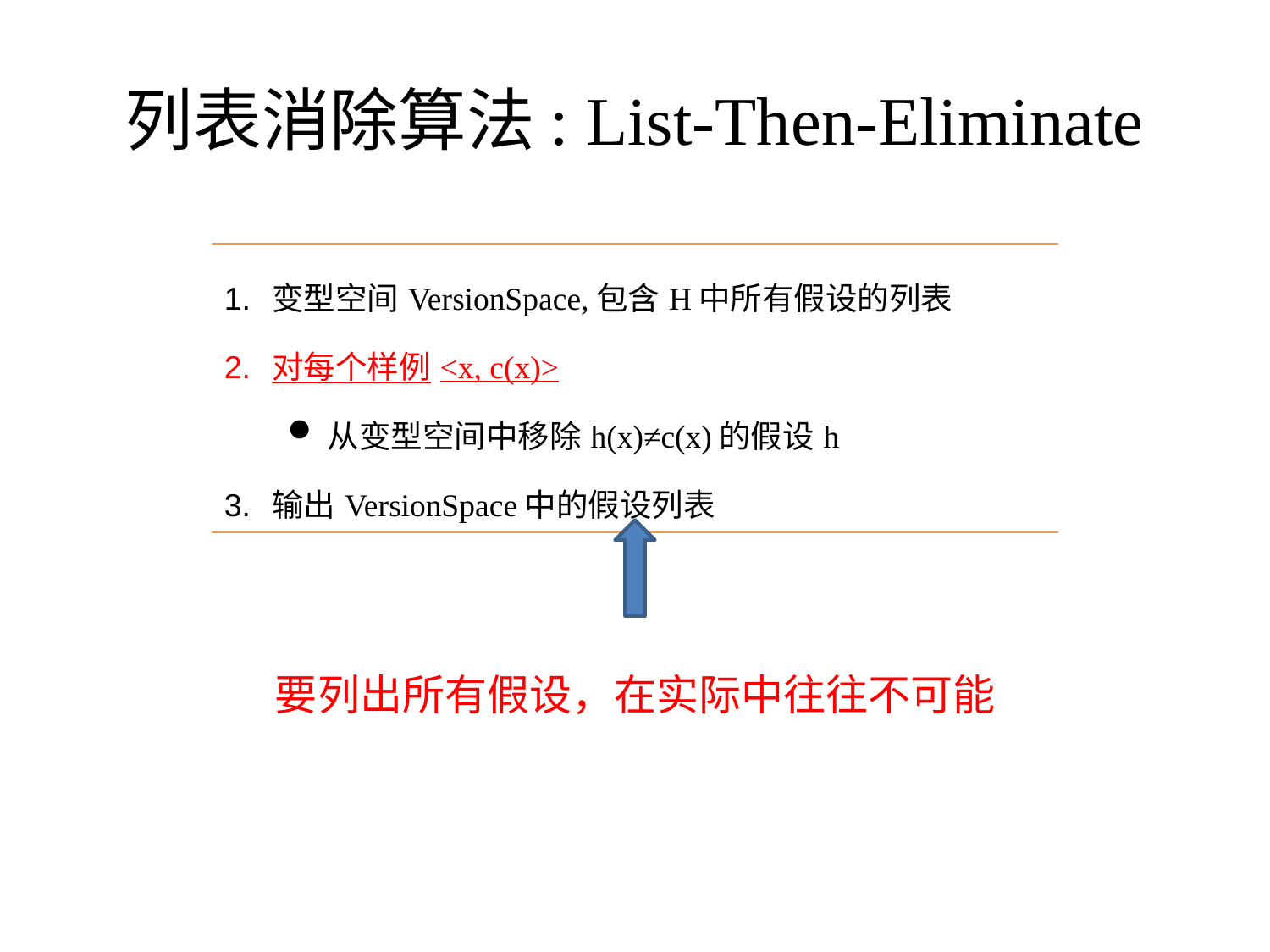

# 列表消除算法: List-Then-Eliminate
| 变型空间VersionSpace,包含H中所有假设的列表 对每个样例<x, c(x)> 从变型空间中移除h(x)≠c(x)的假设h 输出VersionSpace中的假设列表 |
| --- |

要列出所有假设，在实际中往往不可能